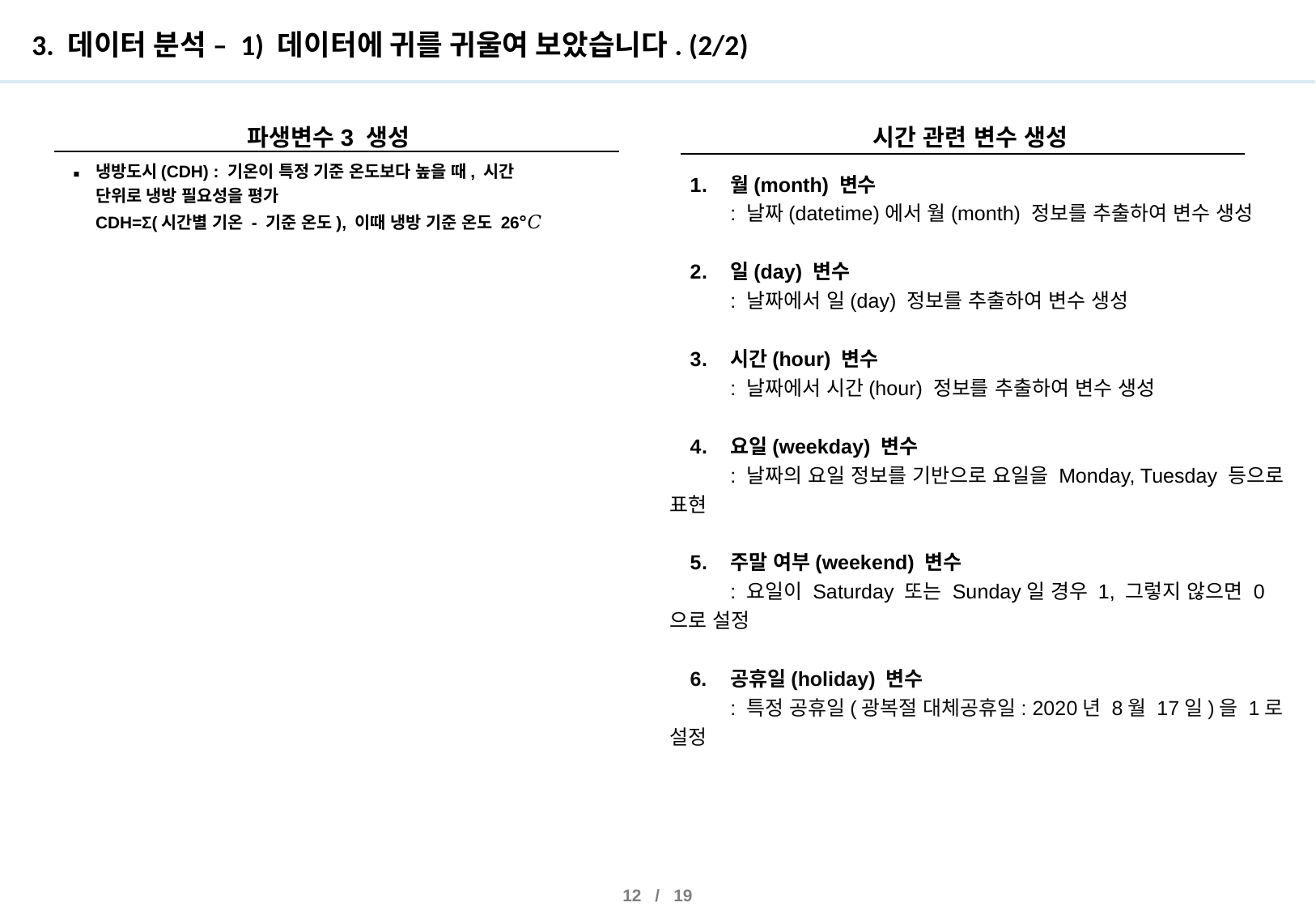

# 3. 데이터 분석 – 1) 데이터에 귀를 귀울여 보았습니다. (2/2)
파생변수3 생성
시간 관련 변수 생성
냉방도시(CDH) : 기온이 특정 기준 온도보다 높을 때, 시간 단위로 냉방 필요성을 평가
CDH=Σ(시간별 기온 - 기준 온도), 이때 냉방 기준 온도 26°𝐶
월(month) 변수
: 날짜(datetime)에서 월(month) 정보를 추출하여 변수 생성

일(day) 변수
: 날짜에서 일(day) 정보를 추출하여 변수 생성

시간(hour) 변수
: 날짜에서 시간(hour) 정보를 추출하여 변수 생성

요일(weekday) 변수
: 날짜의 요일 정보를 기반으로 요일을 Monday, Tuesday 등으로 표현

주말 여부(weekend) 변수
: 요일이 Saturday 또는 Sunday일 경우 1, 그렇지 않으면 0으로 설정

공휴일(holiday) 변수
: 특정 공휴일(광복절 대체공휴일: 2020년 8월 17일)을 1로 설정